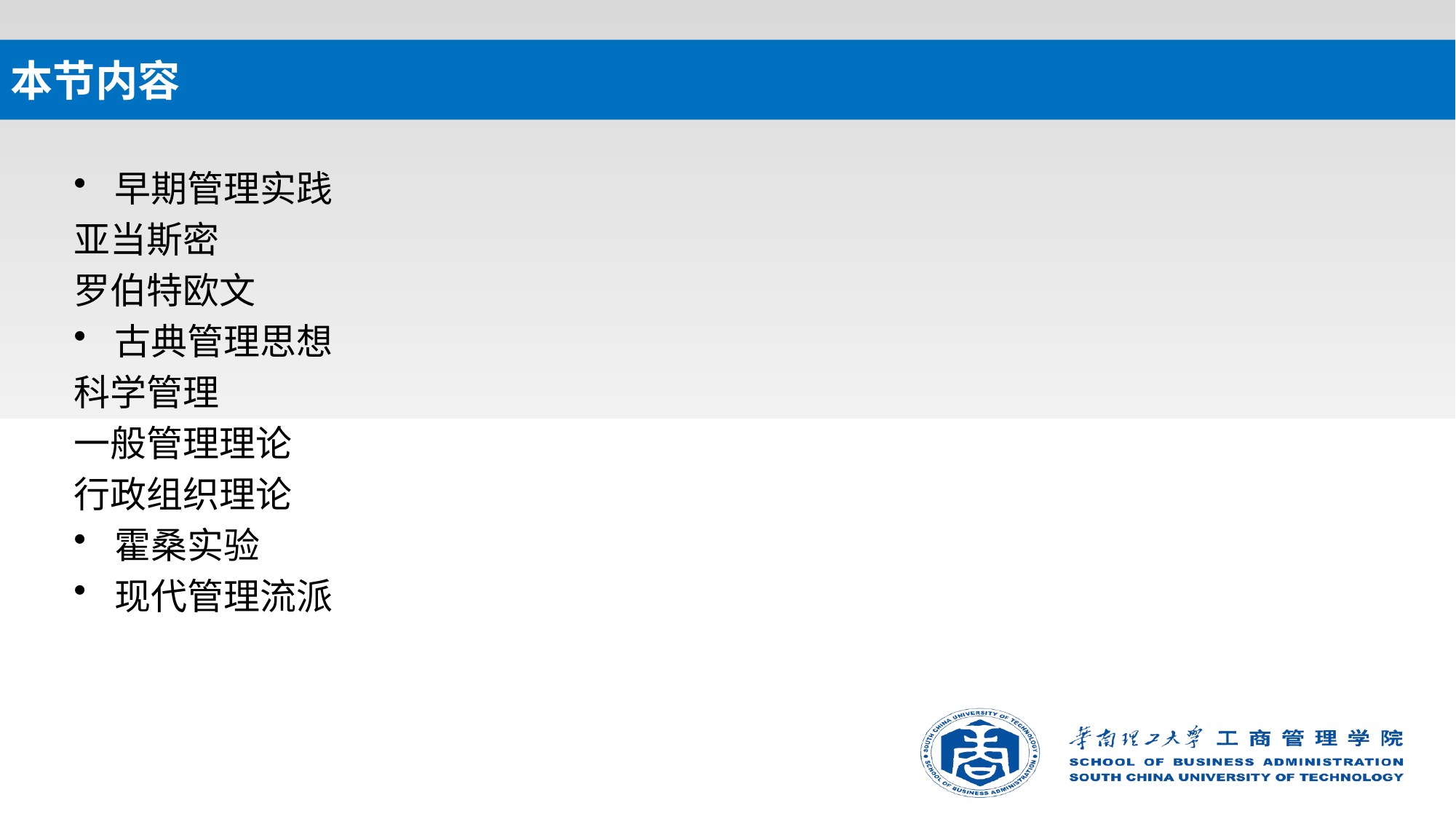

# 本节内容
早期管理实践
亚当斯密
罗伯特欧文
古典管理思想
科学管理
一般管理理论
行政组织理论
霍桑实验
现代管理流派